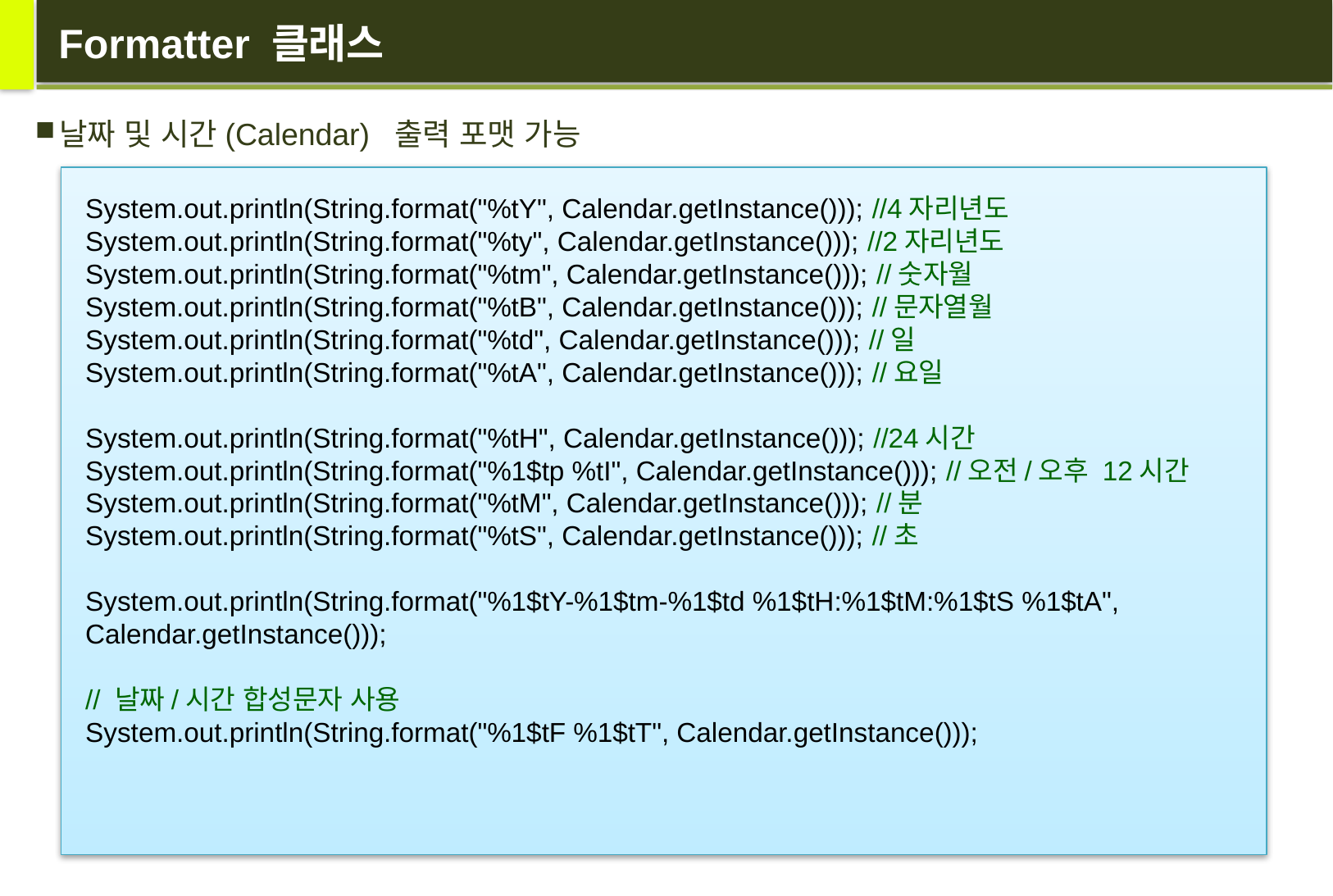

# Formatter 클래스
날짜 및 시간(Calendar)  출력 포맷 가능

System.out.println(String.format("%tY", Calendar.getInstance())); //4자리년도
System.out.println(String.format("%ty", Calendar.getInstance())); //2자리년도
System.out.println(String.format("%tm", Calendar.getInstance())); //숫자월
System.out.println(String.format("%tB", Calendar.getInstance())); //문자열월
System.out.println(String.format("%td", Calendar.getInstance())); //일
System.out.println(String.format("%tA", Calendar.getInstance())); //요일

System.out.println(String.format("%tH", Calendar.getInstance())); //24시간
System.out.println(String.format("%1$tp %tI", Calendar.getInstance())); //오전/오후 12시간System.out.println(String.format("%tM", Calendar.getInstance())); //분
System.out.println(String.format("%tS", Calendar.getInstance())); //초

System.out.println(String.format("%1$tY-%1$tm-%1$td %1$tH:%1$tM:%1$tS %1$tA", Calendar.getInstance()));

// 날짜/시간 합성문자 사용
System.out.println(String.format("%1$tF %1$tT", Calendar.getInstance()));